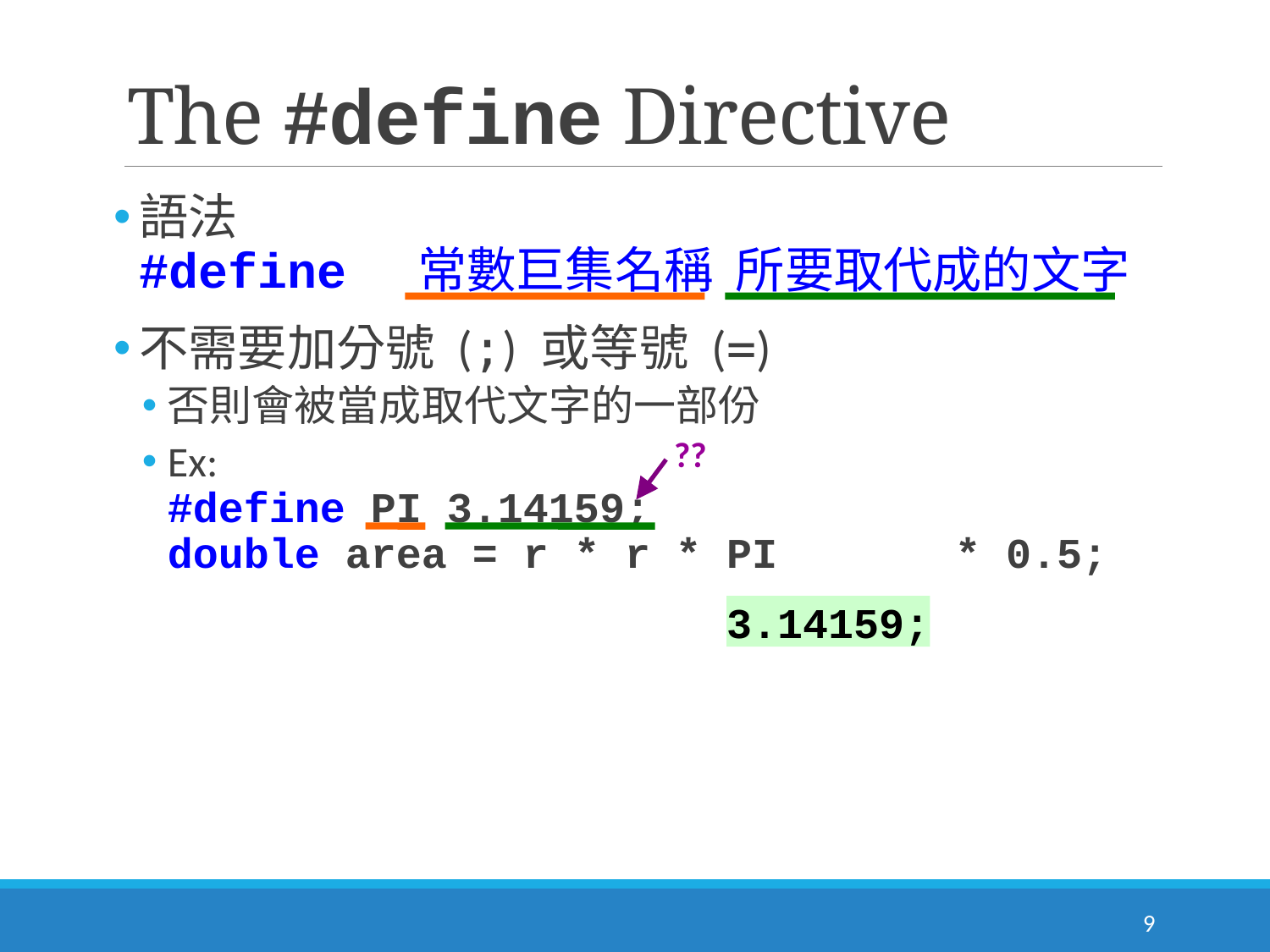

# The #define Directive
語法
#define  常數巨集名稱  所要取代成的文字
不需要加分號 (;) 或等號 (=)
否則會被當成取代文字的一部份
Ex:
#define PI 3.14159;
double area = r * r * PI       * 0.5;

??

3.14159;
9